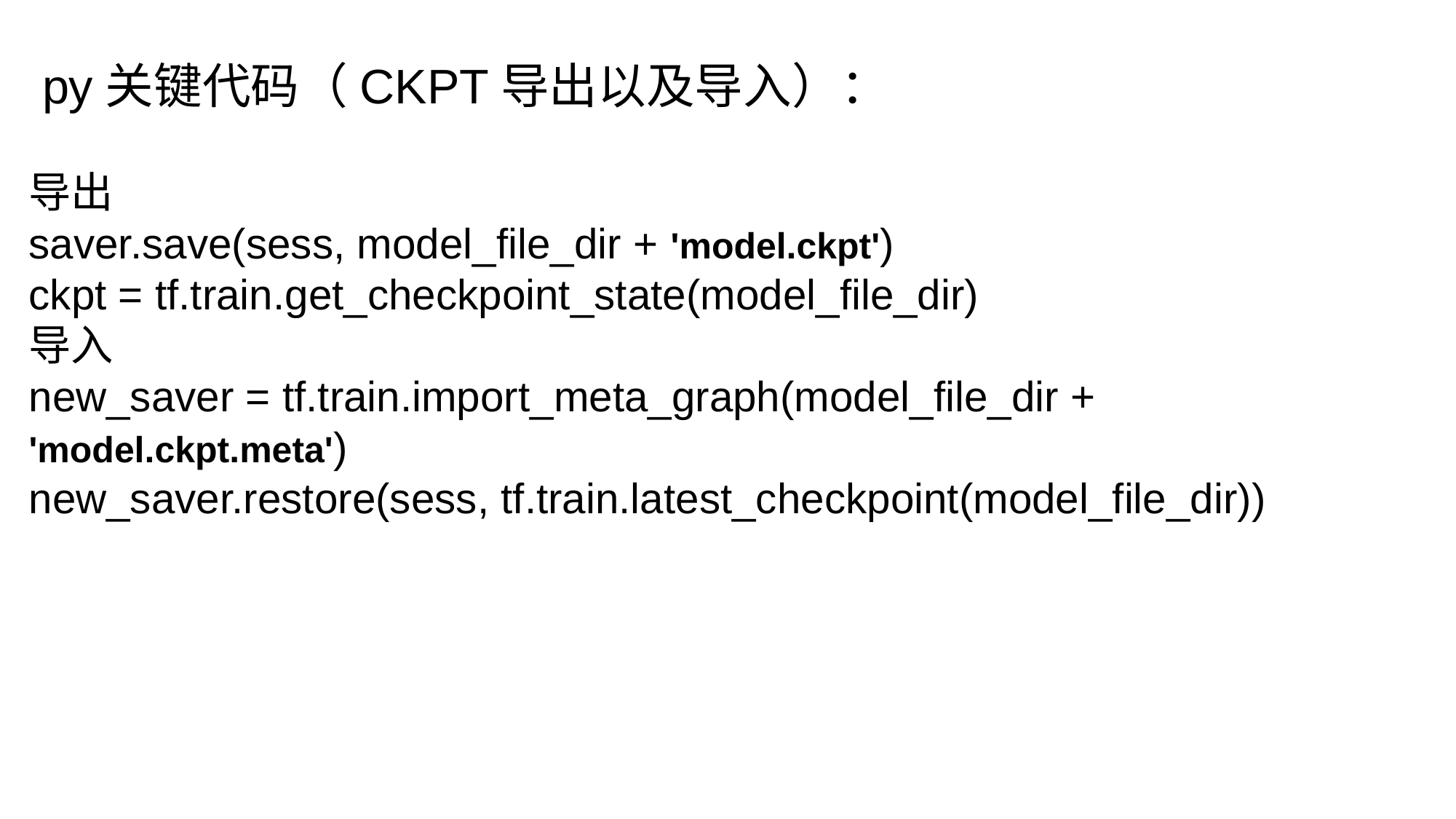

py关键代码（CKPT导出以及导入）：
导出
saver.save(sess, model_file_dir + 'model.ckpt')
ckpt = tf.train.get_checkpoint_state(model_file_dir)
导入
new_saver = tf.train.import_meta_graph(model_file_dir + 'model.ckpt.meta')
new_saver.restore(sess, tf.train.latest_checkpoint(model_file_dir))